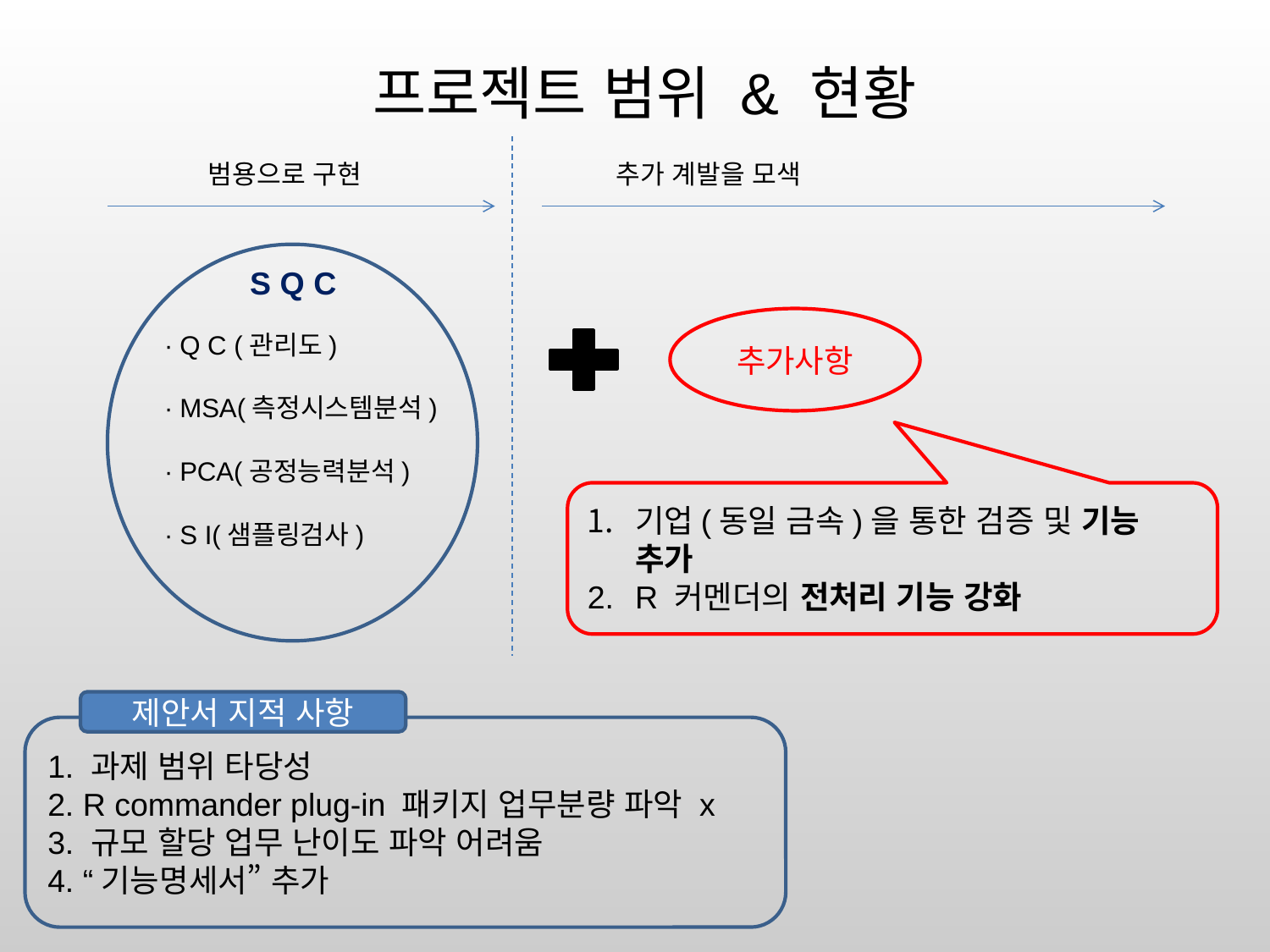

# 프로젝트 범위 & 현황
범용으로 구현
추가 계발을 모색

S Q C
∙ Q C (관리도)

∙ MSA(측정시스템분석)

∙ PCA(공정능력분석)

∙ S I(샘플링검사)

추가사항

기업(동일 금속)을 통한 검증 및 기능 추가
R 커멘더의 전처리 기능 강화
제안서 지적 사항
1. 과제 범위 타당성
2. R commander plug-in 패키지 업무분량 파악 x
3. 규모 할당 업무 난이도 파악 어려움
4. “기능명세서” 추가